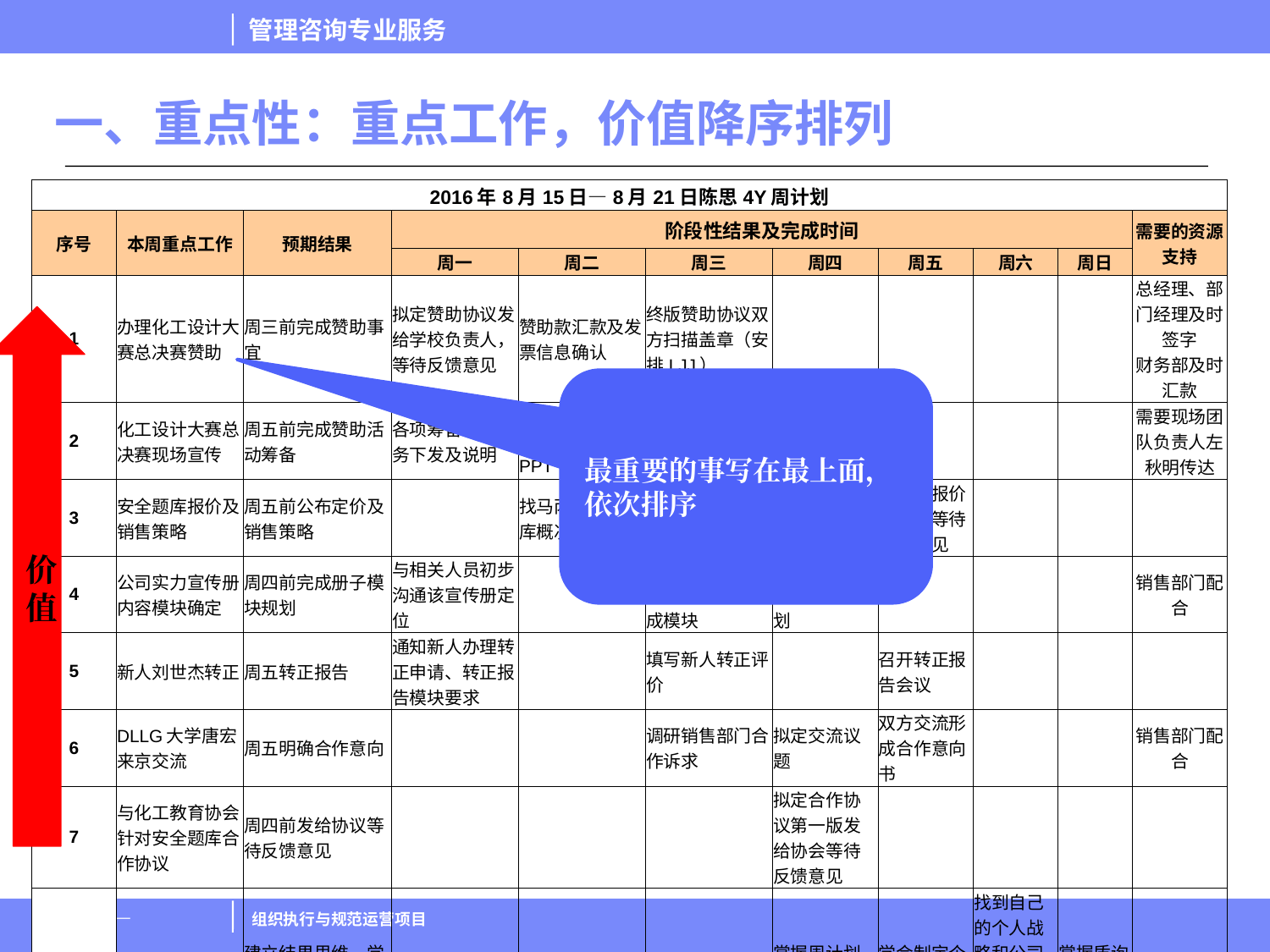

一、重点性：重点工作，价值降序排列
| 2016年8月15日—8月21日陈思4Y周计划 |  |  |  |  |  |  |  |  |  |  |
| --- | --- | --- | --- | --- | --- | --- | --- | --- | --- | --- |
| 序号 | 本周重点工作 | 预期结果 | 阶段性结果及完成时间 |  |  |  |  |  |  | 需要的资源支持 |
|  |  |  | 周一 | 周二 | 周三 | 周四 | 周五 | 周六 | 周日 |  |
| 1 | 办理化工设计大赛总决赛赞助 | 周三前完成赞助事宜 | 拟定赞助协议发给学校负责人，等待反馈意见 | 赞助款汇款及发票信息确认 | 终版赞助协议双方扫描盖章（安排LJJ） |  |  |  |  | 总经理、部门经理及时签字 财务部及时汇款 |
| 2 | 化工设计大赛总决赛现场宣传 | 周五前完成赞助活动筹备 | 各项筹备工作任务下发及说明 | 为现场团队编写闭幕式发言PPT | 对现场宣传团队讲解宣传重点及策略 |  |  |  |  | 需要现场团队负责人左秋明传达 |
| 3 | 安全题库报价及销售策略 | 周五前公布定价及销售策略 |  | 找马丙杰调研题库概况 |  | 制定销售策略配套报价 | 策略及报价公布，等待反馈意见 |  |  |  |
| 4 | 公司实力宣传册内容模块确定 | 周四前完成册子模块规划 | 与相关人员初步沟通该宣传册定位 |  | 组织商务部和销售部讨论实力构成模块 | 确定内容模块及工作计划 |  |  |  | 销售部门配合 |
| 5 | 新人刘世杰转正 | 周五转正报告 | 通知新人办理转正申请、转正报告模块要求 |  | 填写新人转正评价 |  | 召开转正报告会议 |  |  |  |
| 6 | DLLG大学唐宏来京交流 | 周五明确合作意向 |  |  | 调研销售部门合作诉求 | 拟定交流议题 | 双方交流形成合作意向书 |  |  | 销售部门配合 |
| 7 | 与化工教育协会针对安全题库合作协议 | 周四前发给协议等待反馈意见 |  |  |  | 拟定合作协议第一版发给协会等待反馈意见 |  |  |  |  |
| 8 | 4Y培训学习 | 建立结果思维，学会制定日结果、周计划、个人战略，掌握质询会 |  | 学会制定日结果，总结被评为优秀，得1分 | 建立结果思维，课堂回答问题得到2分 | 掌握周计划制定，日总结评为优秀得1分 | 学会制定个人战略，日总结评为优秀，得1分 | 找到自己的个人战略和公司战略的结合点，课堂回答问题得到1分 | 掌握质询会，课堂回答问题得到1分 |  |
价值
最重要的事写在最上面，依次排序